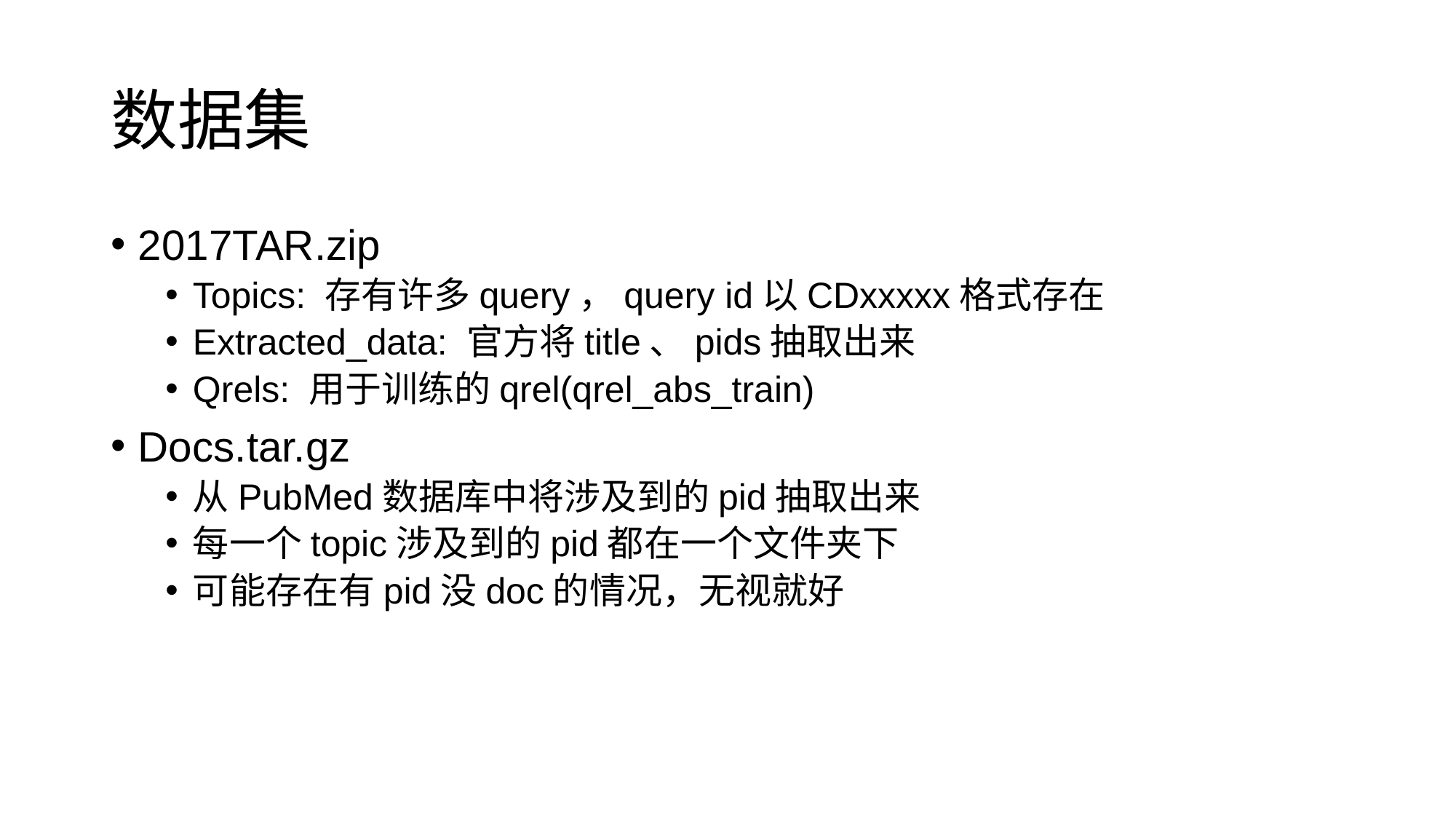

# 数据集
2017TAR.zip
Topics: 存有许多query，query id以CDxxxxx格式存在
Extracted_data: 官方将title、pids抽取出来
Qrels: 用于训练的qrel(qrel_abs_train)
Docs.tar.gz
从PubMed数据库中将涉及到的pid抽取出来
每一个topic涉及到的pid都在一个文件夹下
可能存在有pid没doc的情况，无视就好